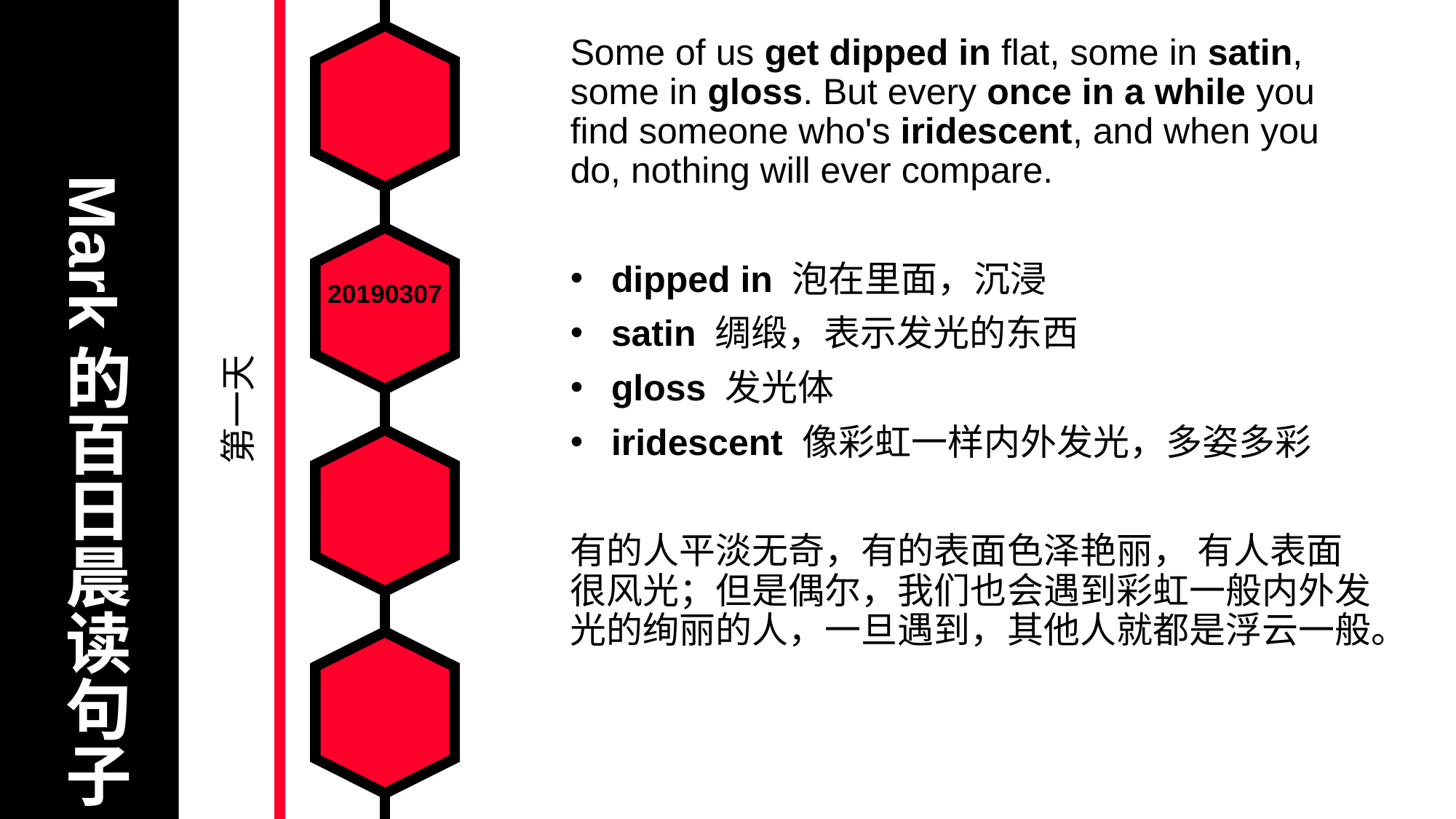

# Mark的百日晨读句子
Some of us get dipped in flat, some in satin, some in gloss. But every once in a while you find someone who's iridescent, and when you do, nothing will ever compare.

dipped in 泡在里面，沉浸
satin 绸缎，表示发光的东西
gloss 发光体
iridescent 像彩虹一样内外发光，多姿多彩

有的人平淡无奇，有的表面色泽艳丽， 有人表面很风光；但是偶尔，我们也会遇到彩虹一般内外发光的绚丽的人，一旦遇到，其他人就都是浮云一般。
20190307
第一天